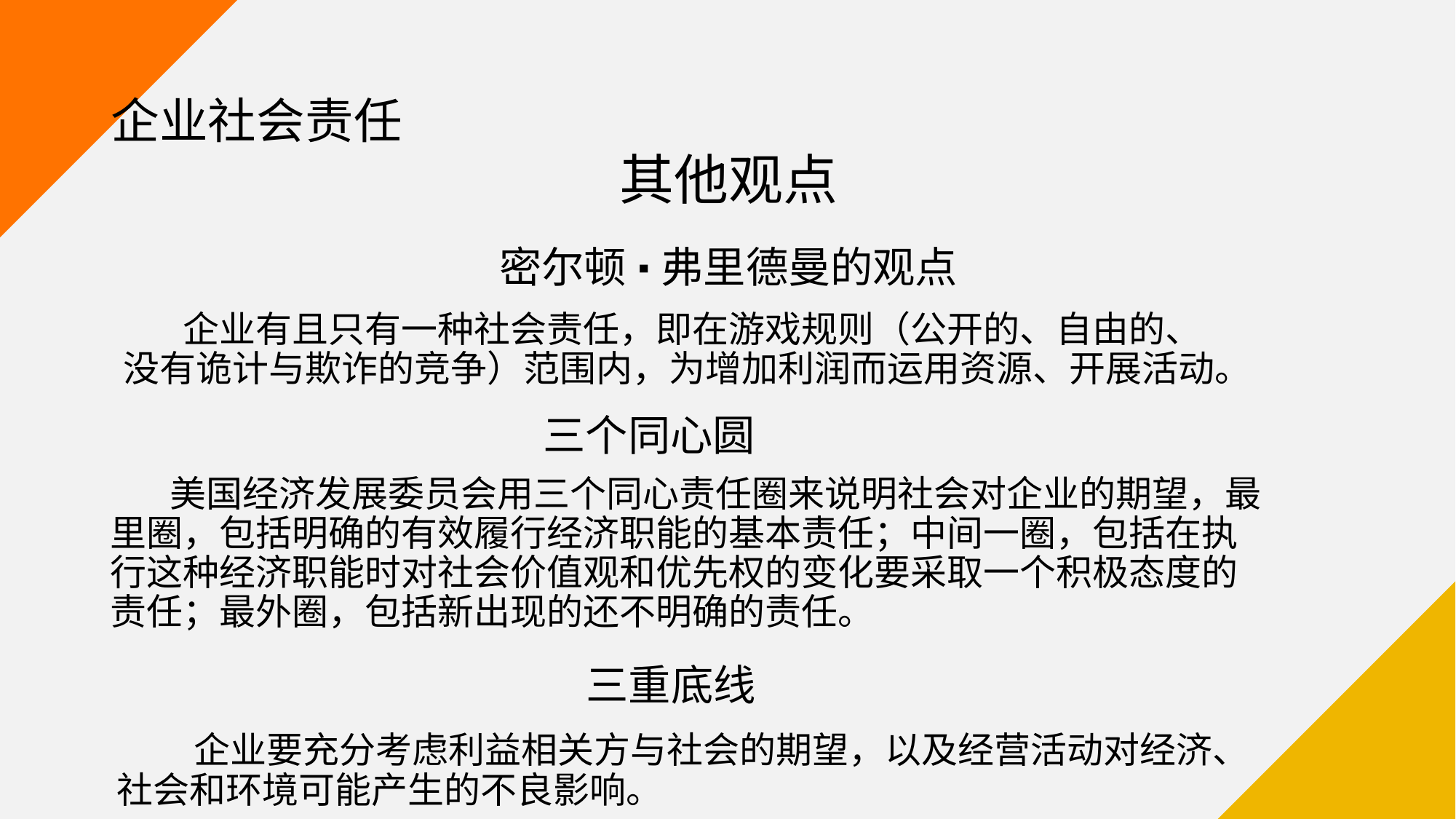

# 企业社会责任
其他观点
密尔顿·弗里德曼的观点
             企业有且只有一种社会责任，即在游戏规则（公开的、自由的、没有诡计与欺诈的竞争）范围内，为增加利润而运用资源、开展活动。
     三个同心圆
             美国经济发展委员会用三个同心责任圈来说明社会对企业的期望，最里圈，包括明确的有效履行经济职能的基本责任；中间一圈，包括在执行这种经济职能时对社会价值观和优先权的变化要采取一个积极态度的责任；最外圈，包括新出现的还不明确的责任。
   三重底线
          企业要充分考虑利益相关方与社会的期望，以及经营活动对经济、社会和环境可能产生的不良影响。